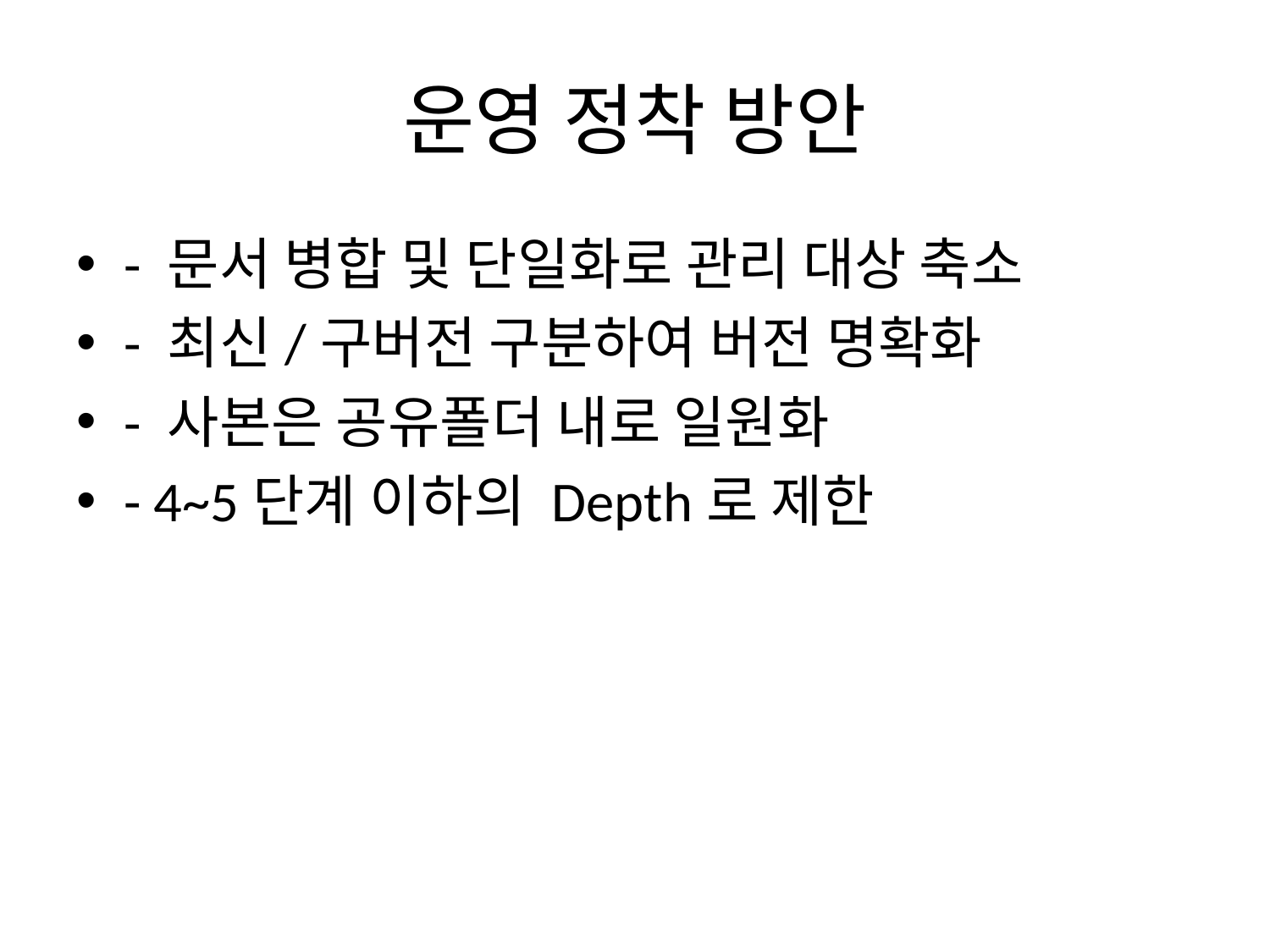

# 운영 정착 방안
- 문서 병합 및 단일화로 관리 대상 축소
- 최신/구버전 구분하여 버전 명확화
- 사본은 공유폴더 내로 일원화
- 4~5단계 이하의 Depth로 제한